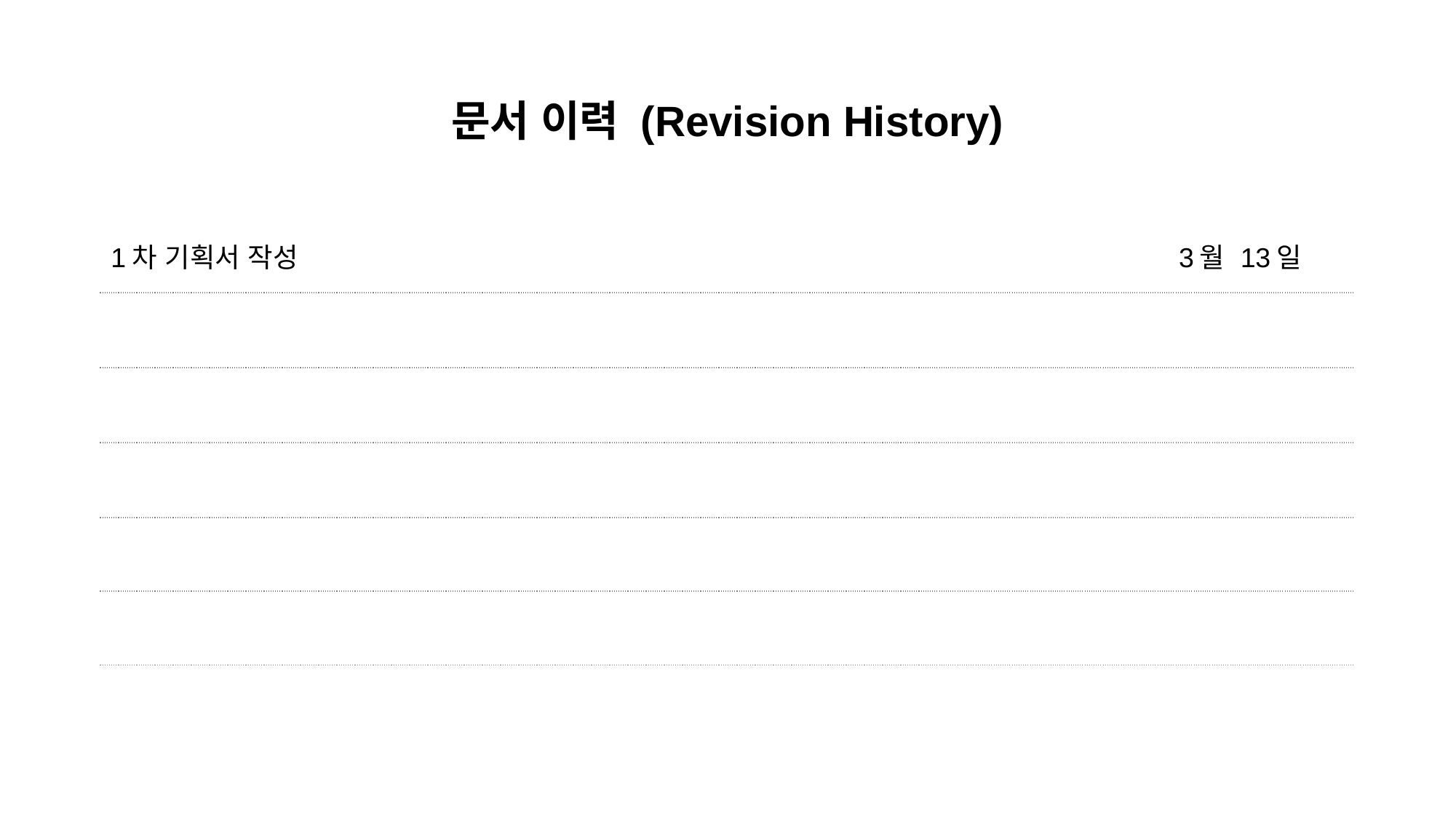

# 문서 이력 (Revision History)
| 1차 기획서 작성 | 3월 13일 |
| --- | --- |
|  |  |
|  |  |
|  |  |
|  |  |
|  |  |
|  |  |